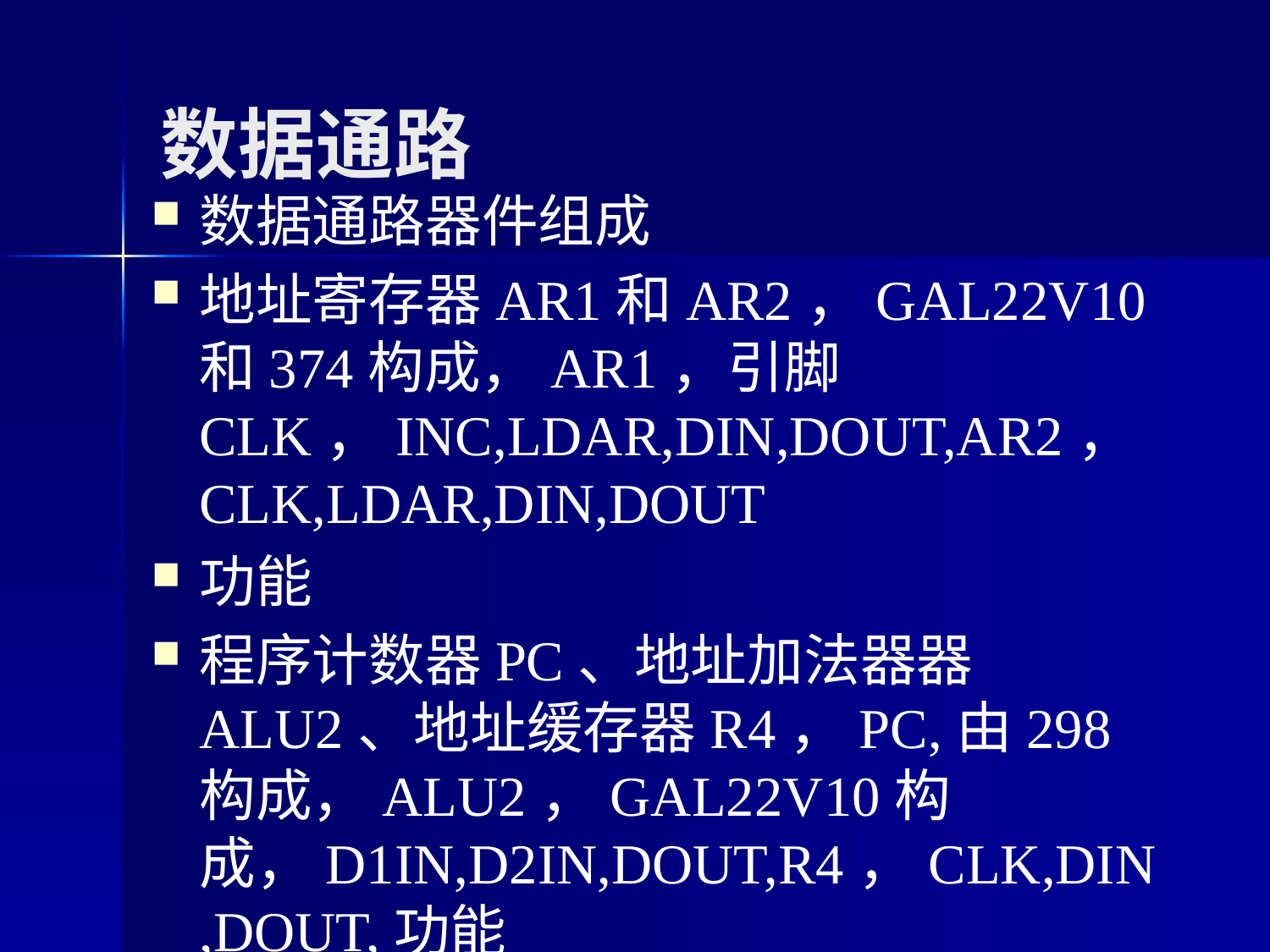

# 数据通路
数据通路器件组成
地址寄存器AR1和AR2，GAL22V10和374构成，AR1，引脚CLK，INC,LDAR,DIN,DOUT,AR2，CLK,LDAR,DIN,DOUT
功能
程序计数器PC、地址加法器器ALU2、地址缓存器R4，PC,由298构成，ALU2，GAL22V10构成，D1IN,D2IN,DOUT,R4，CLK,DIN,DOUT,功能